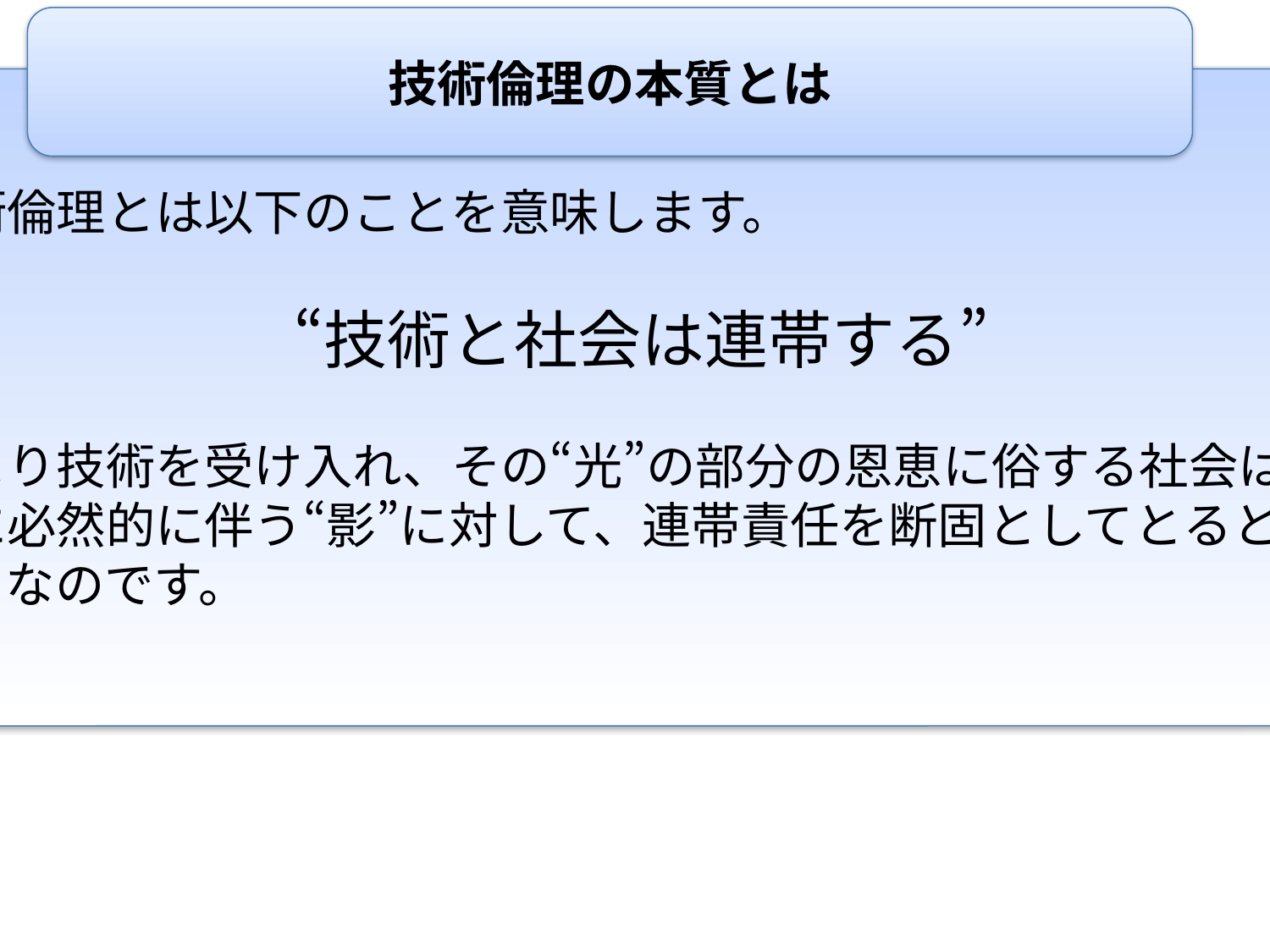

技術倫理の本質とは
　技術倫理とは以下のことを意味します。

　“技術と社会は連帯する”

　つまり技術を受け入れ、その“光”の部分の恩恵に俗する社会は、技術に必然的に伴う“影”に対して、連帯責任を断固としてとるということなのです。